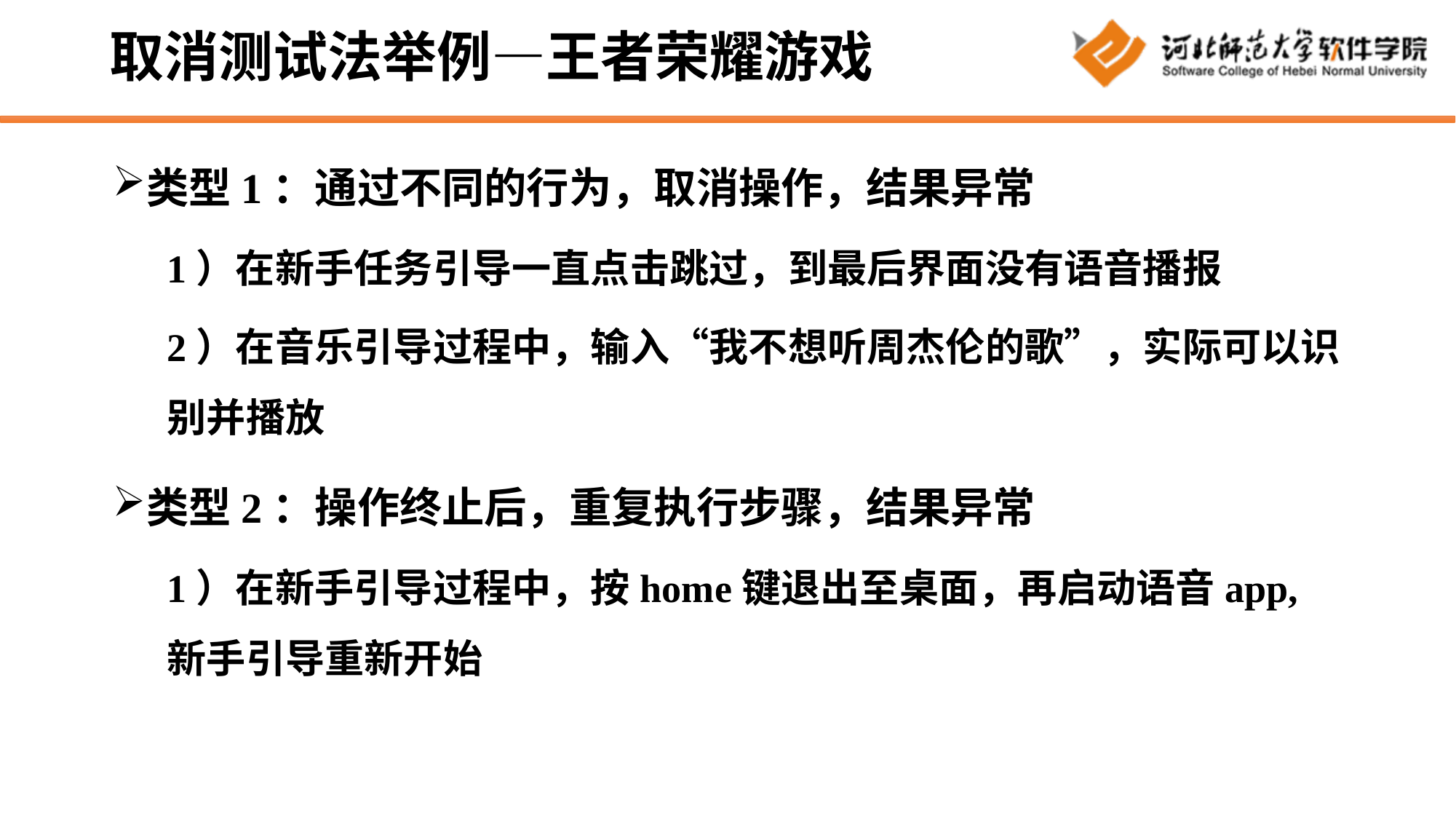

# 取消测试法举例—王者荣耀游戏
类型1：通过不同的行为，取消操作，结果异常
1）在新手任务引导一直点击跳过，到最后界面没有语音播报
2）在音乐引导过程中，输入“我不想听周杰伦的歌”，实际可以识别并播放
类型2：操作终止后，重复执行步骤，结果异常
1）在新手引导过程中，按home键退出至桌面，再启动语音app,新手引导重新开始